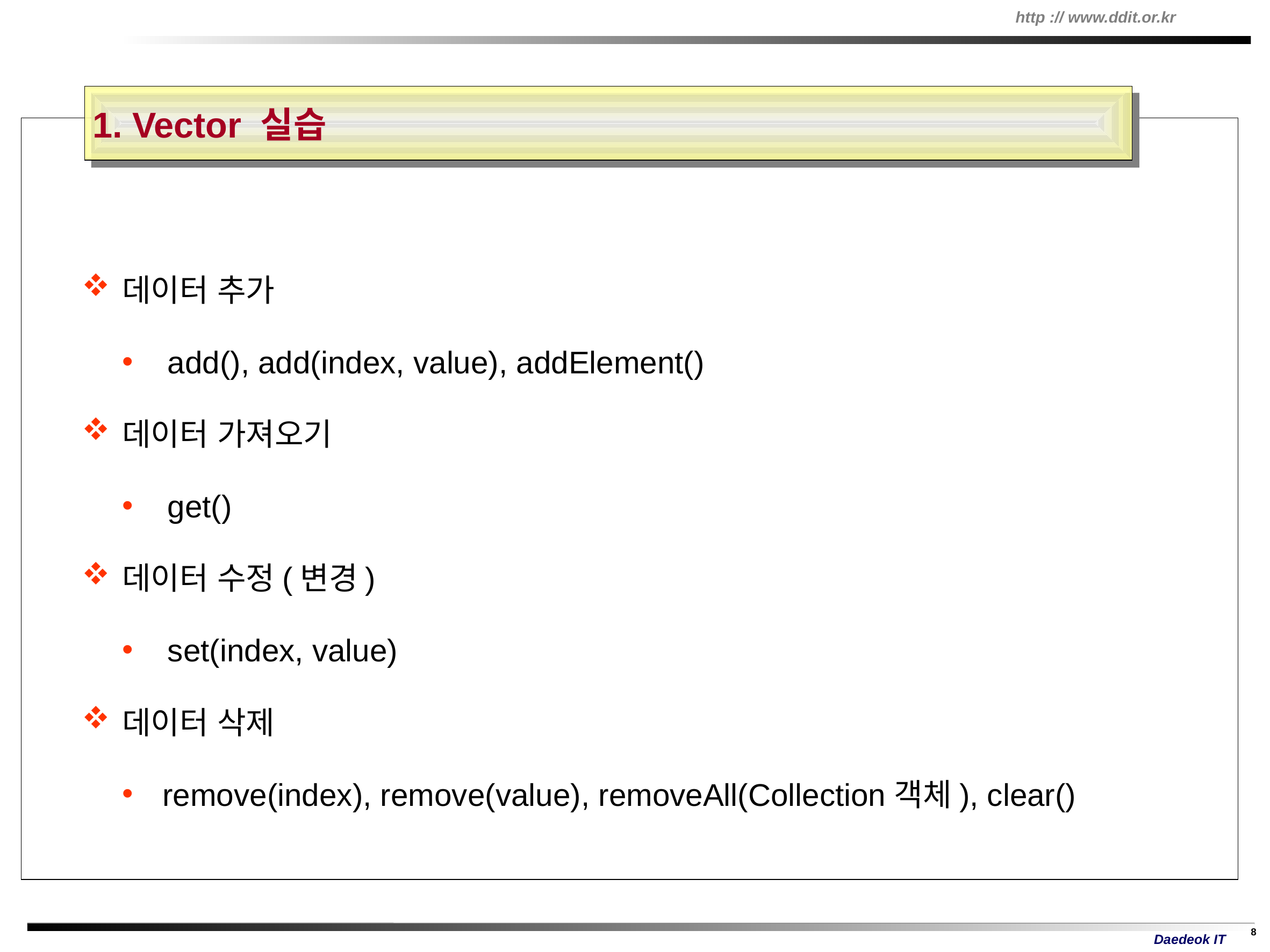

1. Vector 실습

데이터 추가
add(), add(index, value), addElement()
데이터 가져오기
get()
데이터 수정(변경)
set(index, value)
데이터 삭제
remove(index), remove(value), removeAll(Collection객체), clear()